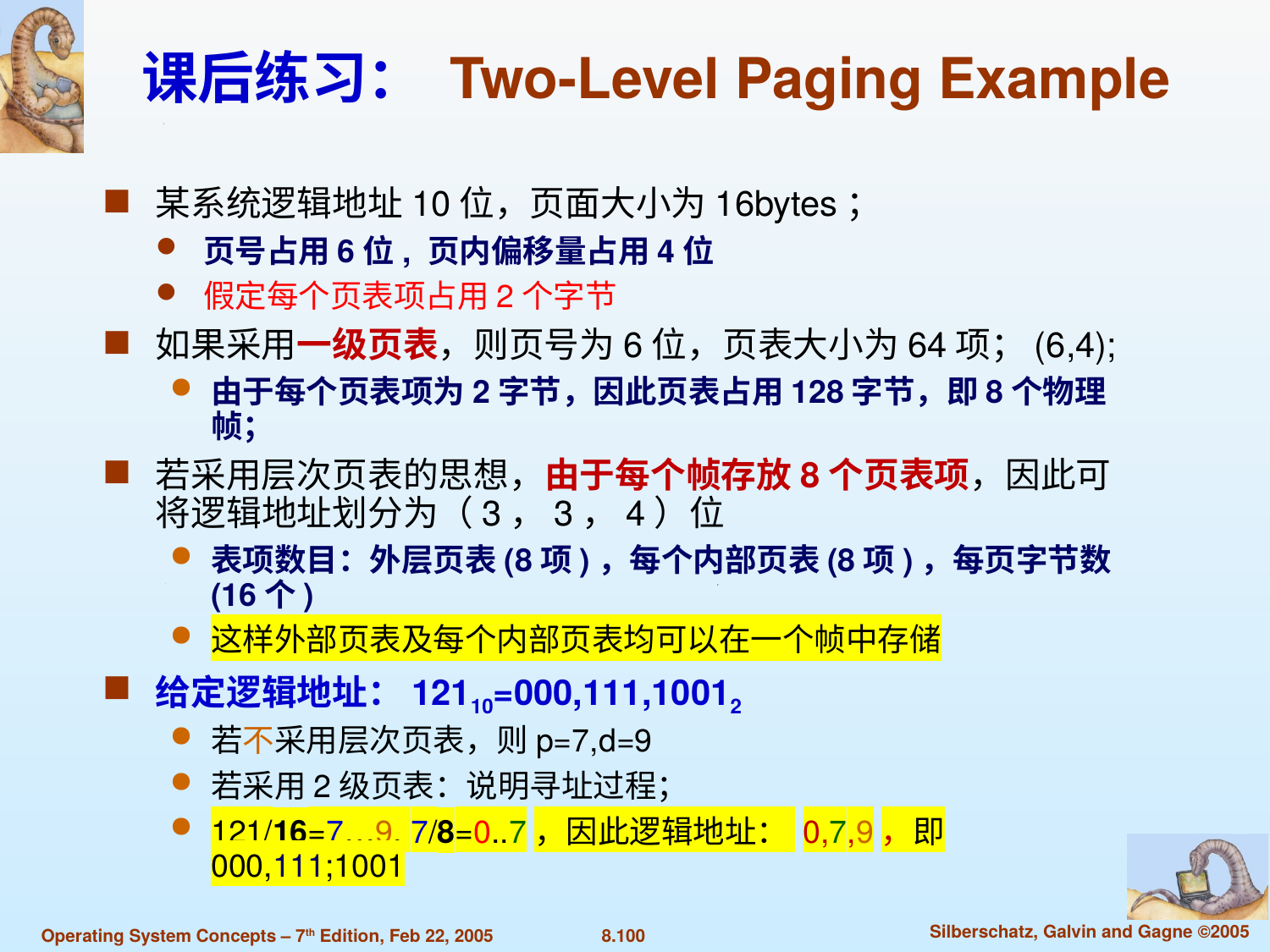

课后练习： Two-Level Paging Example
某系统逻辑地址10位，页面大小为16bytes；
页号占用6位, 页内偏移量占用4位
假定每个页表项占用2个字节
如果采用一级页表，则页号为6位，页表大小为64项；(6,4);
由于每个页表项为2字节，因此页表占用128字节，即8个物理帧；
若采用层次页表的思想，由于每个帧存放8个页表项，因此可将逻辑地址划分为（3，3，4）位
表项数目：外层页表(8项)，每个内部页表(8项)，每页字节数(16个)
这样外部页表及每个内部页表均可以在一个帧中存储
给定逻辑地址：12110=000,111,10012
若不采用层次页表，则p=7,d=9
若采用2级页表：说明寻址过程；
121/16=7…9, 7/8=0..7，因此逻辑地址： 0,7,9，即000,111;1001